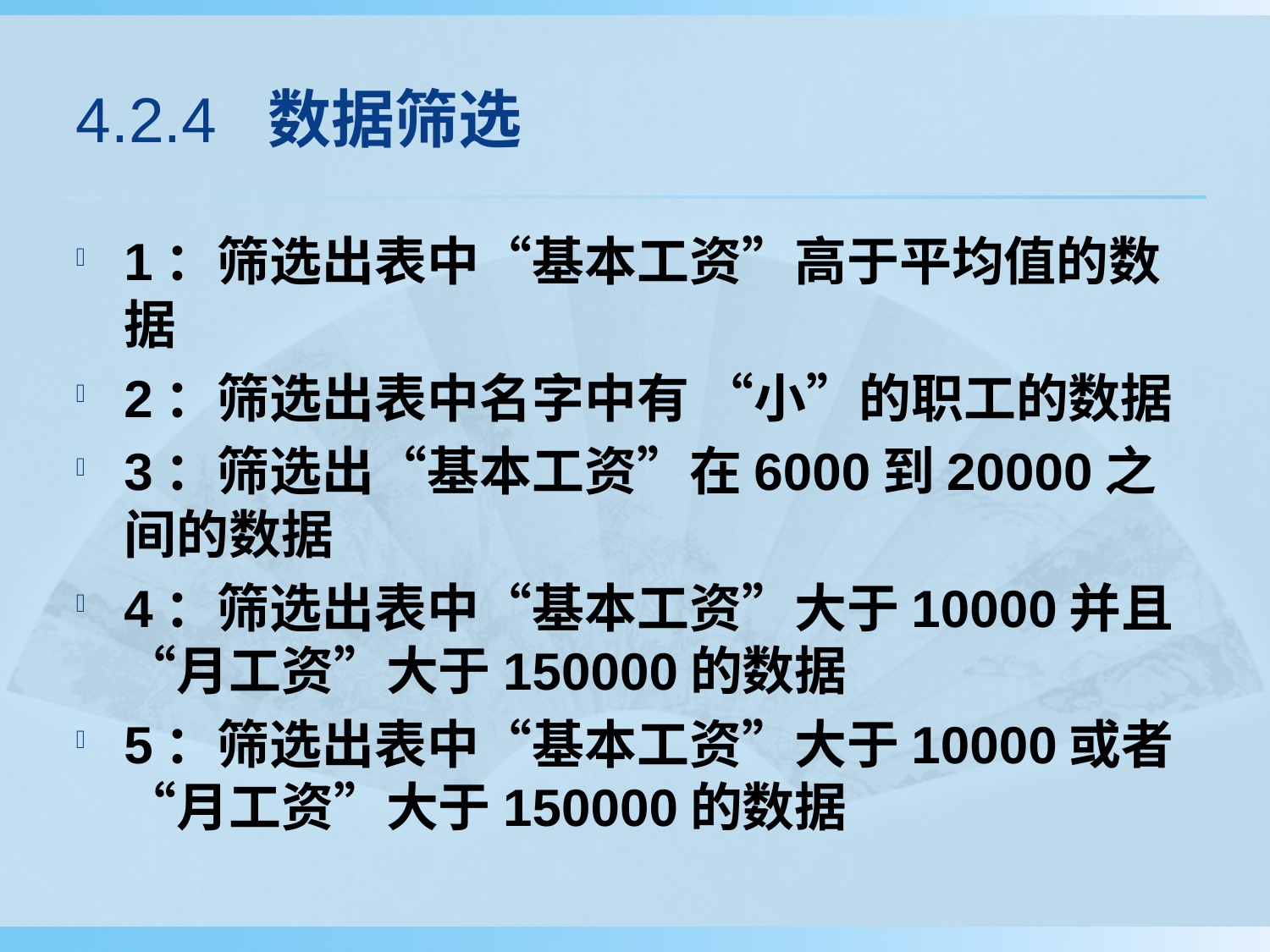

# 4.2.4  数据筛选
1：筛选出表中“基本工资”高于平均值的数据
2：筛选出表中名字中有 “小”的职工的数据
3：筛选出“基本工资”在6000到20000之间的数据
4：筛选出表中“基本工资”大于10000并且“月工资”大于150000的数据
5：筛选出表中“基本工资”大于10000或者“月工资”大于150000的数据